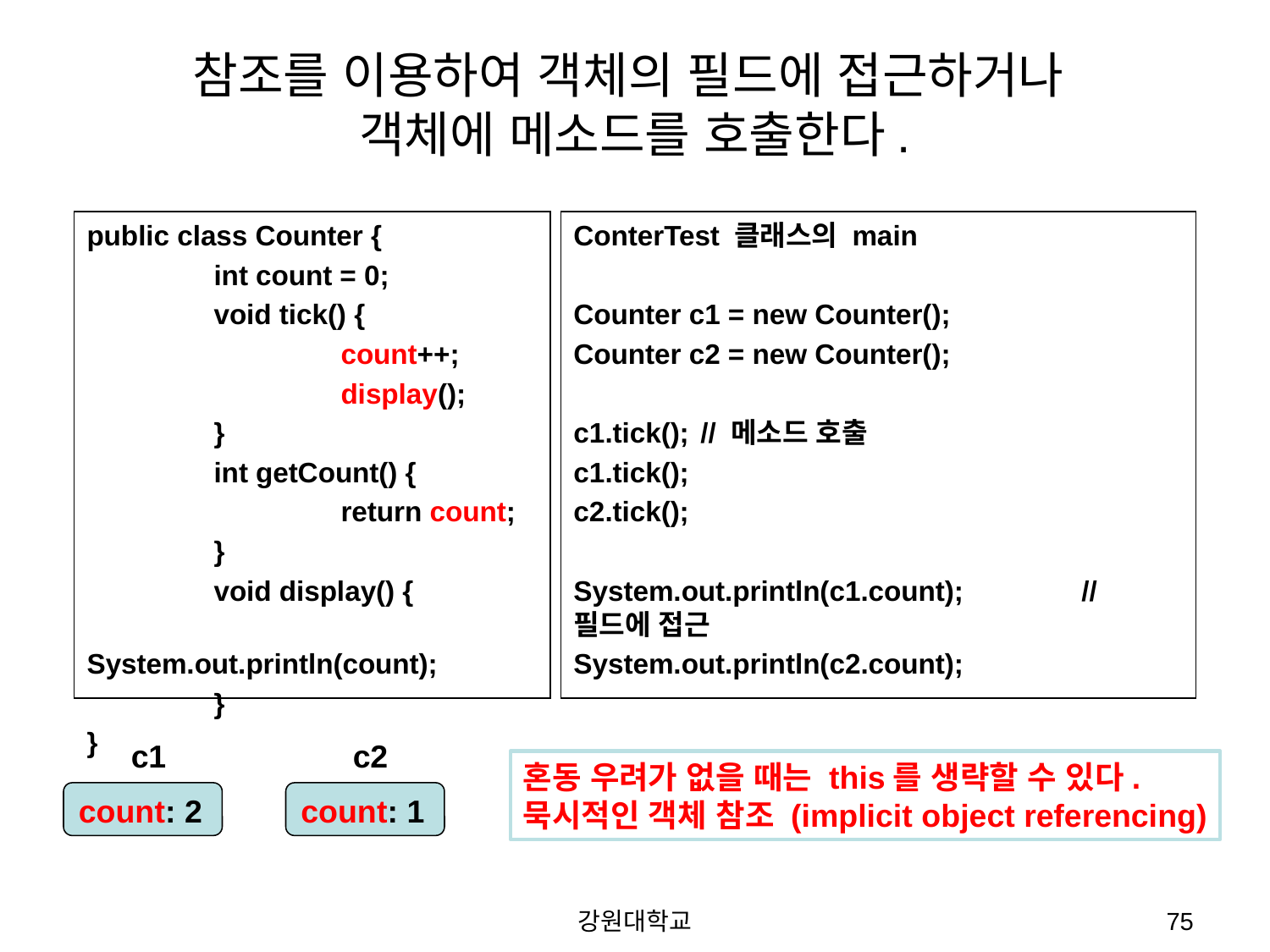

# 참조를 이용하여 객체의 필드에 접근하거나 객체에 메소드를 호출한다.
public class Counter {
	int count = 0;
	void tick() {
		count++;
		display();
	}
	int getCount() {
		return count;
	}
	void display() {
		System.out.println(count);
	}
}
ConterTest 클래스의 main

Counter c1 = new Counter();
Counter c2 = new Counter();

c1.tick();	// 메소드 호출
c1.tick();
c2.tick();

System.out.println(c1.count);	// 필드에 접근
System.out.println(c2.count);
c1
c2
혼동 우려가 없을 때는 this를 생략할 수 있다.
묵시적인 객체 참조 (implicit object referencing)
count: 2
count: 1
강원대학교
75